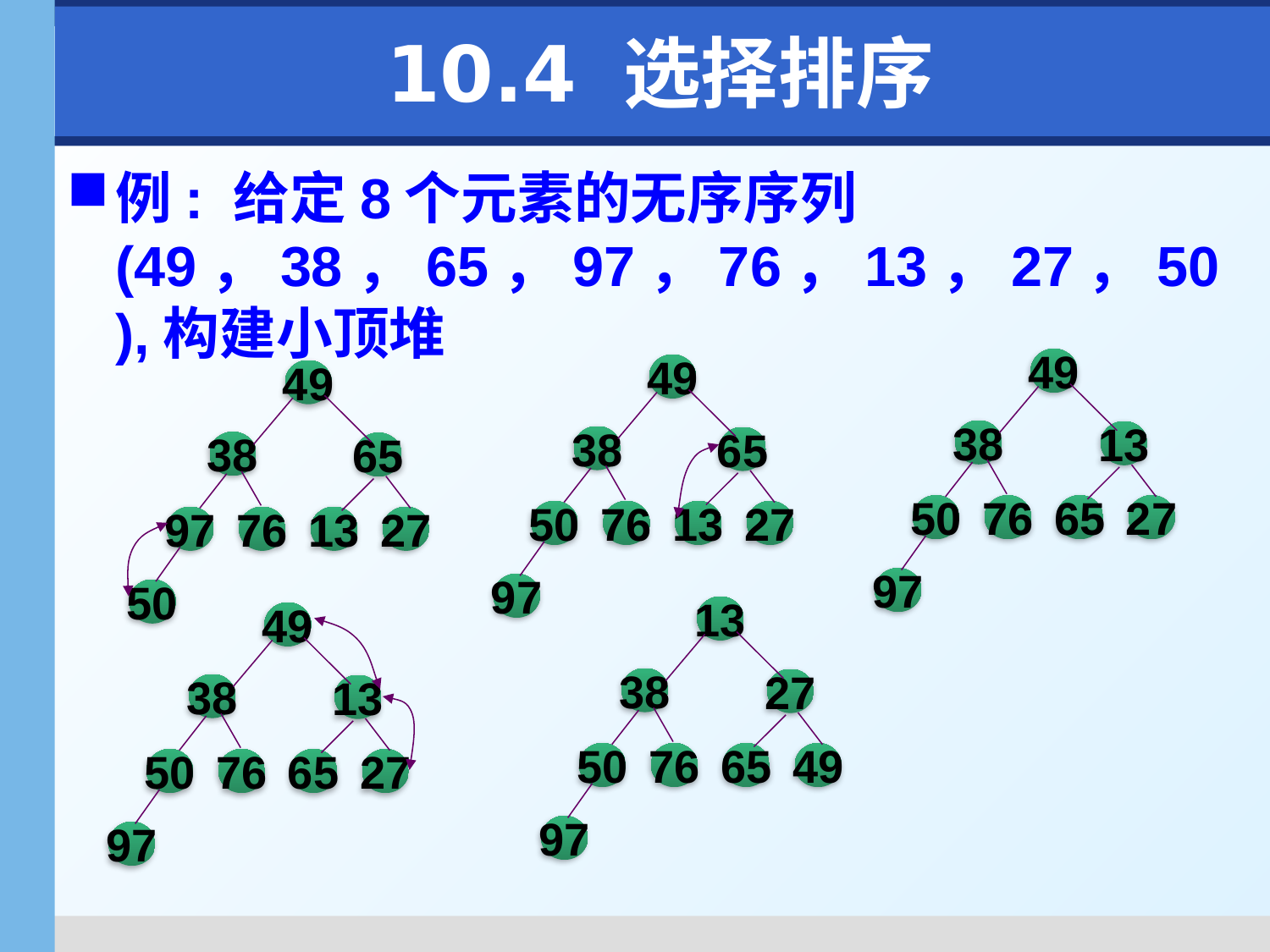

# 10.4 选择排序
例: 给定8个元素的无序序列(49，38，65，97，76，13，27，50),构建小顶堆

49

38
13

50
76
65
27

97
49

38
65

50
76
13
27

97
49

38
65

97
76
13
27

50

13

38
27

50
76
65
49

97
49

38
13

50
76
65
27

97